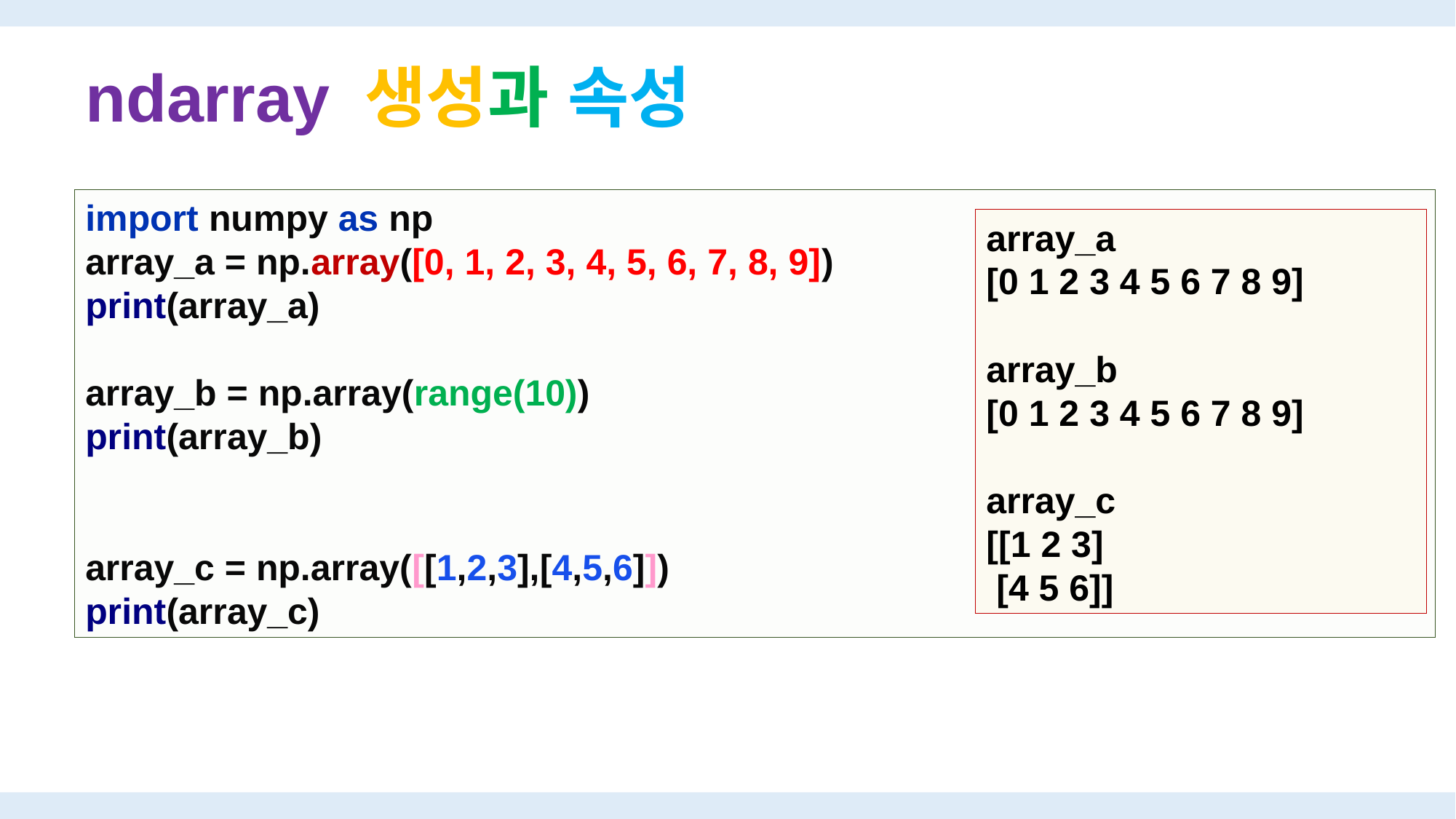

# ndarray 생성과 속성

import numpy as np
array_a = np.array([0, 1, 2, 3, 4, 5, 6, 7, 8, 9])
print(array_a)
array_b = np.array(range(10))
print(array_b)
array_c = np.array([[1,2,3],[4,5,6]])
print(array_c)
array_a
[0 1 2 3 4 5 6 7 8 9]

array_b
[0 1 2 3 4 5 6 7 8 9]

array_c
[[1 2 3]
 [4 5 6]]